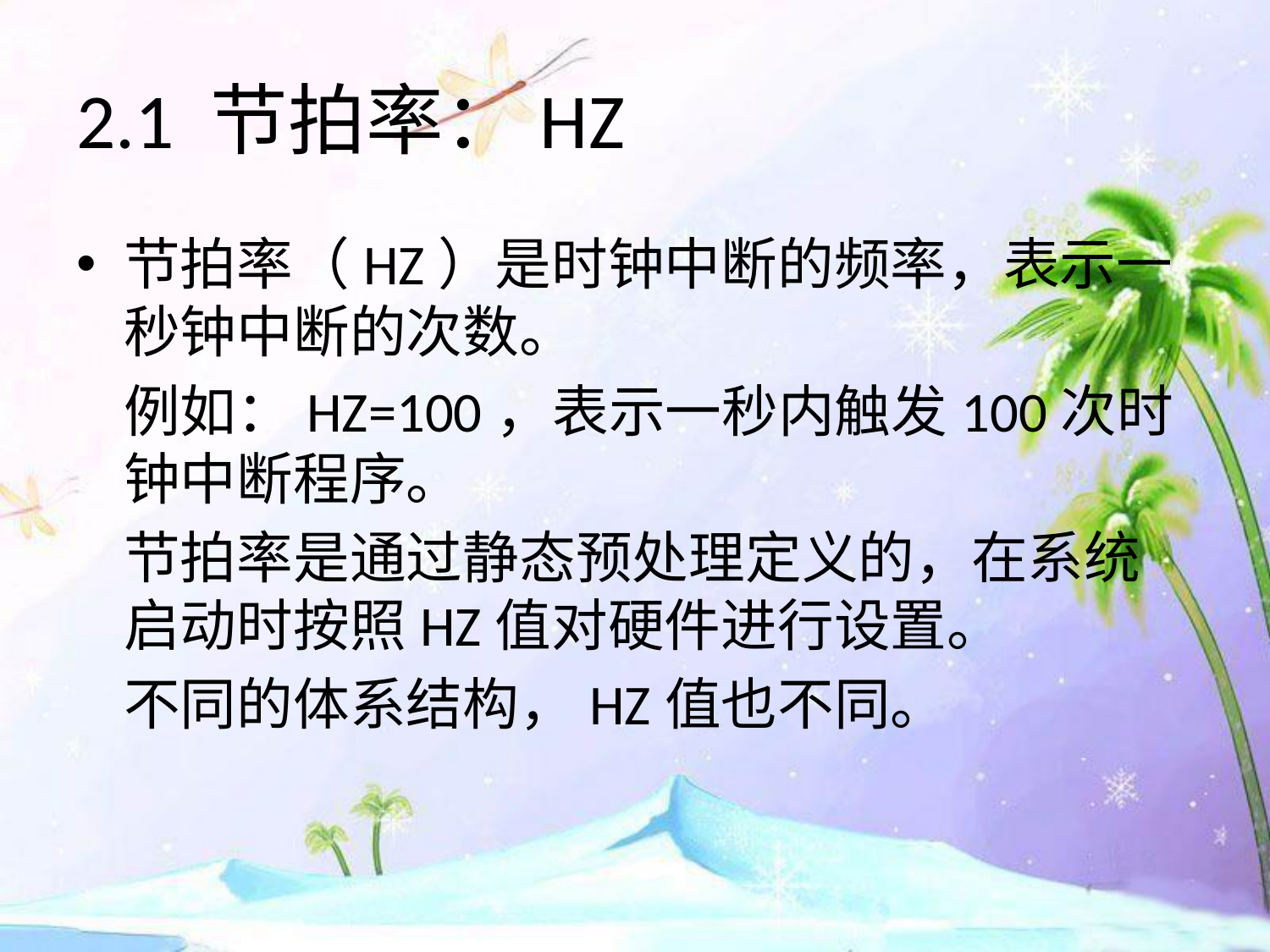

# 2.1 节拍率：HZ
节拍率（HZ）是时钟中断的频率，表示一秒钟中断的次数。
	例如：HZ=100，表示一秒内触发100次时钟中断程序。
	节拍率是通过静态预处理定义的，在系统启动时按照HZ值对硬件进行设置。
	不同的体系结构，HZ值也不同。